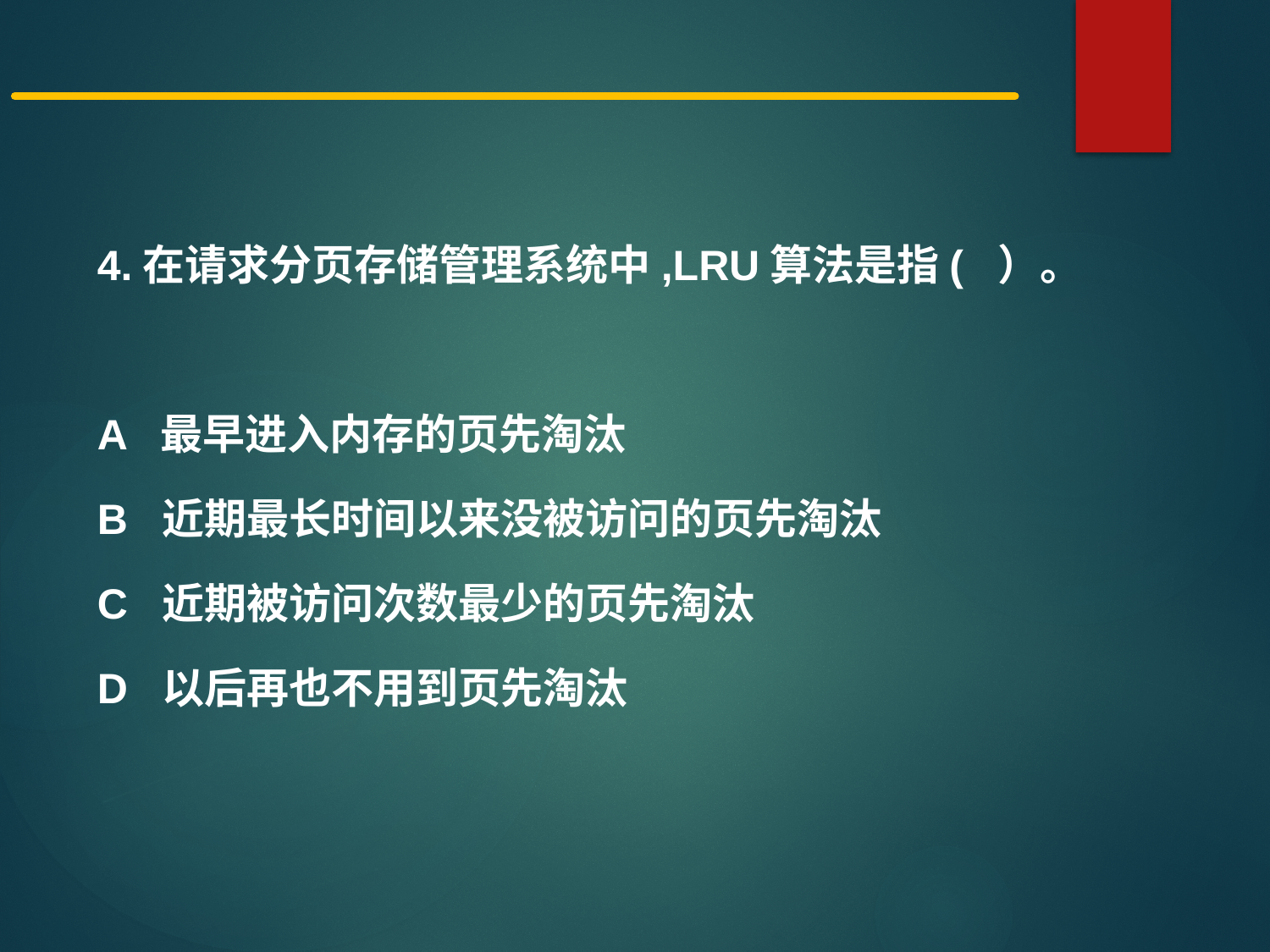

4.在请求分页存储管理系统中,LRU算法是指(  ）。

A  最早进入内存的页先淘汰
B  近期最长时间以来没被访问的页先淘汰
C  近期被访问次数最少的页先淘汰
D  以后再也不用到页先淘汰